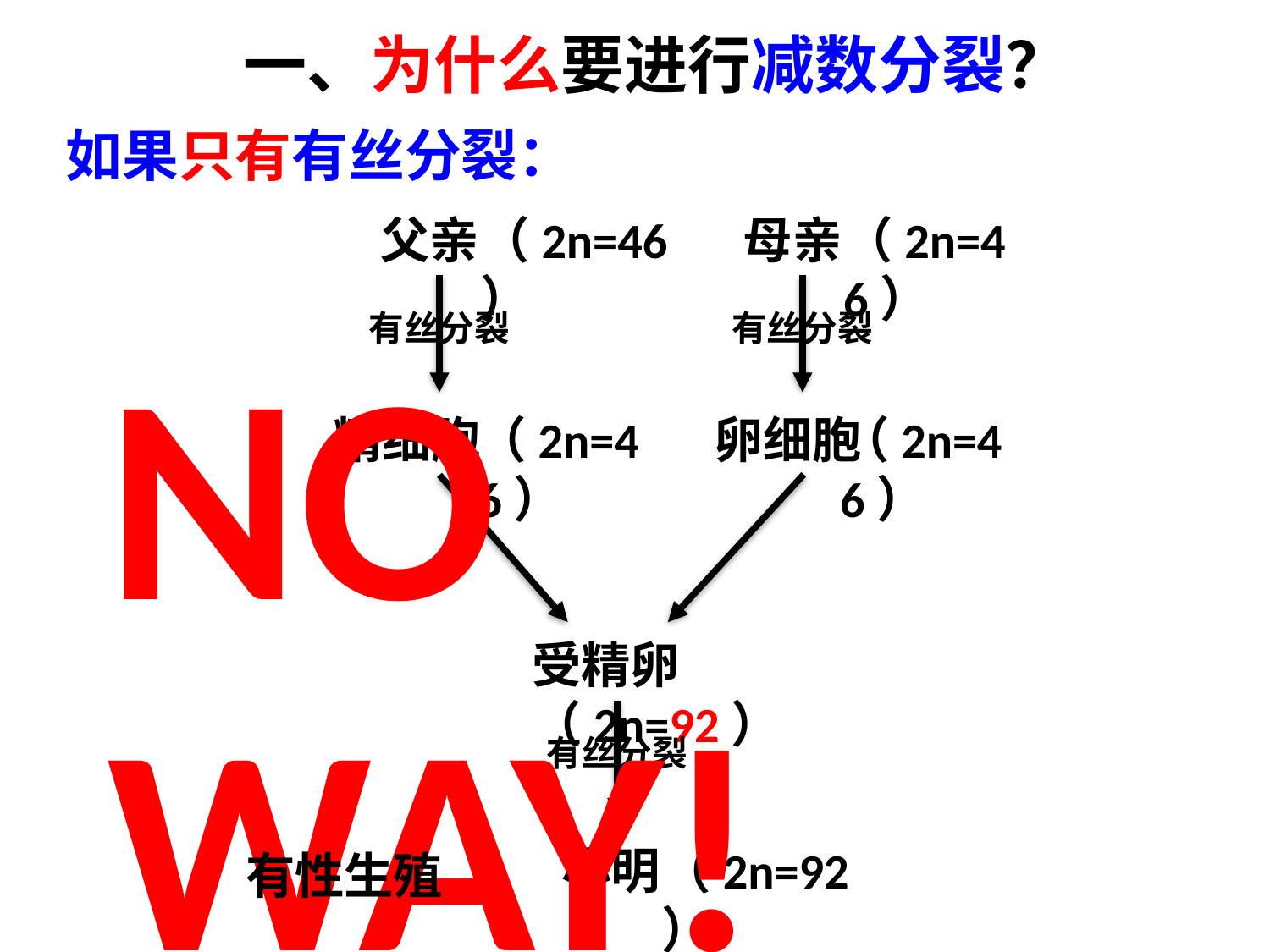

一、为什么要进行减数分裂？
如果只有有丝分裂：
父亲
（2n=46）
母亲
（2n=46）
有丝分裂
有丝分裂
NO WAY!
精细胞
（2n=46）
卵细胞
（2n=46）
受精卵（2n=92）
有丝分裂
小明
（2n=92）
有性生殖